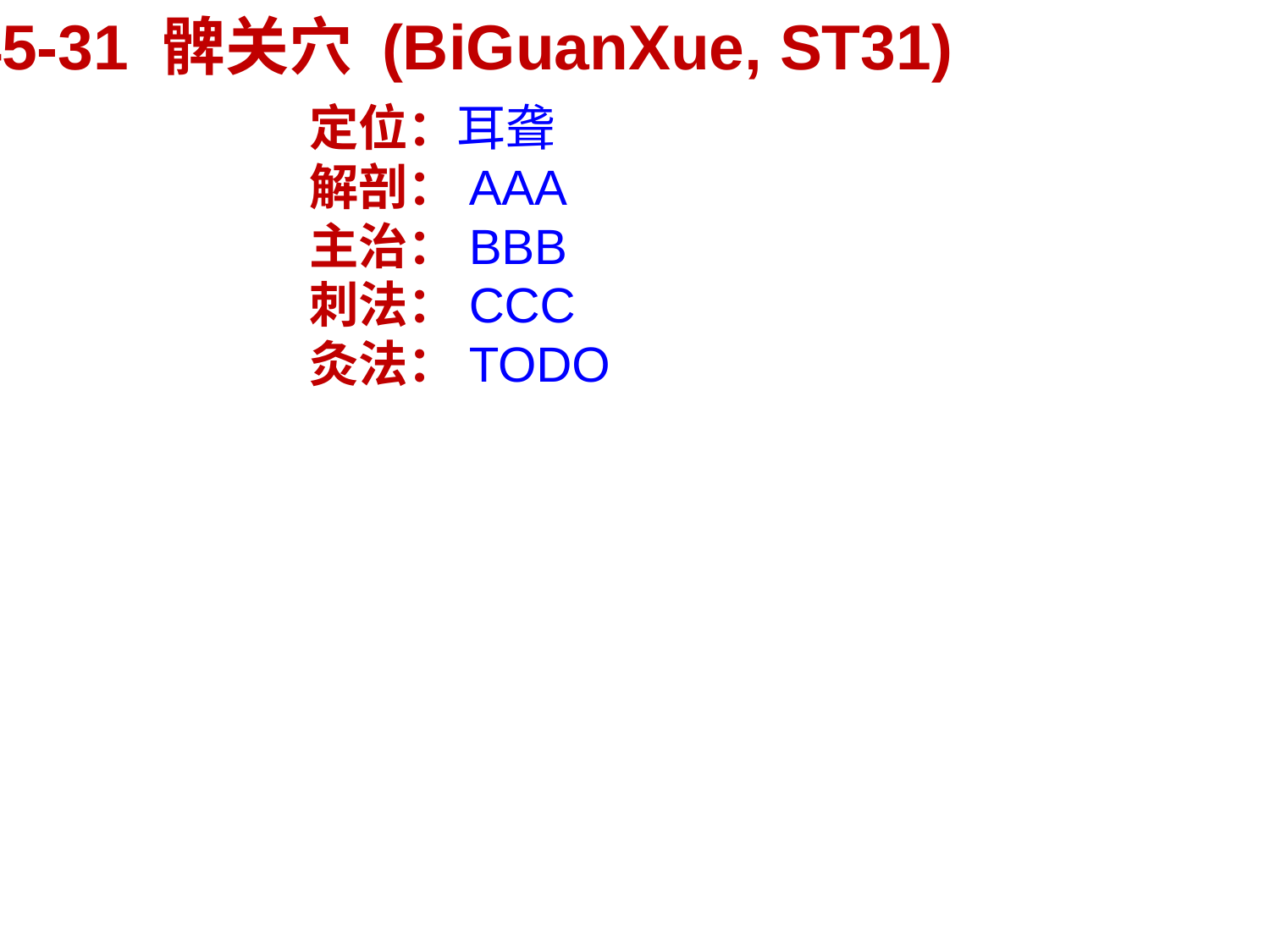

45-31 髀关穴 (BiGuanXue, ST31)
定位：耳聋
解剖：AAA
主治：BBB
刺法：CCC
灸法：TODO